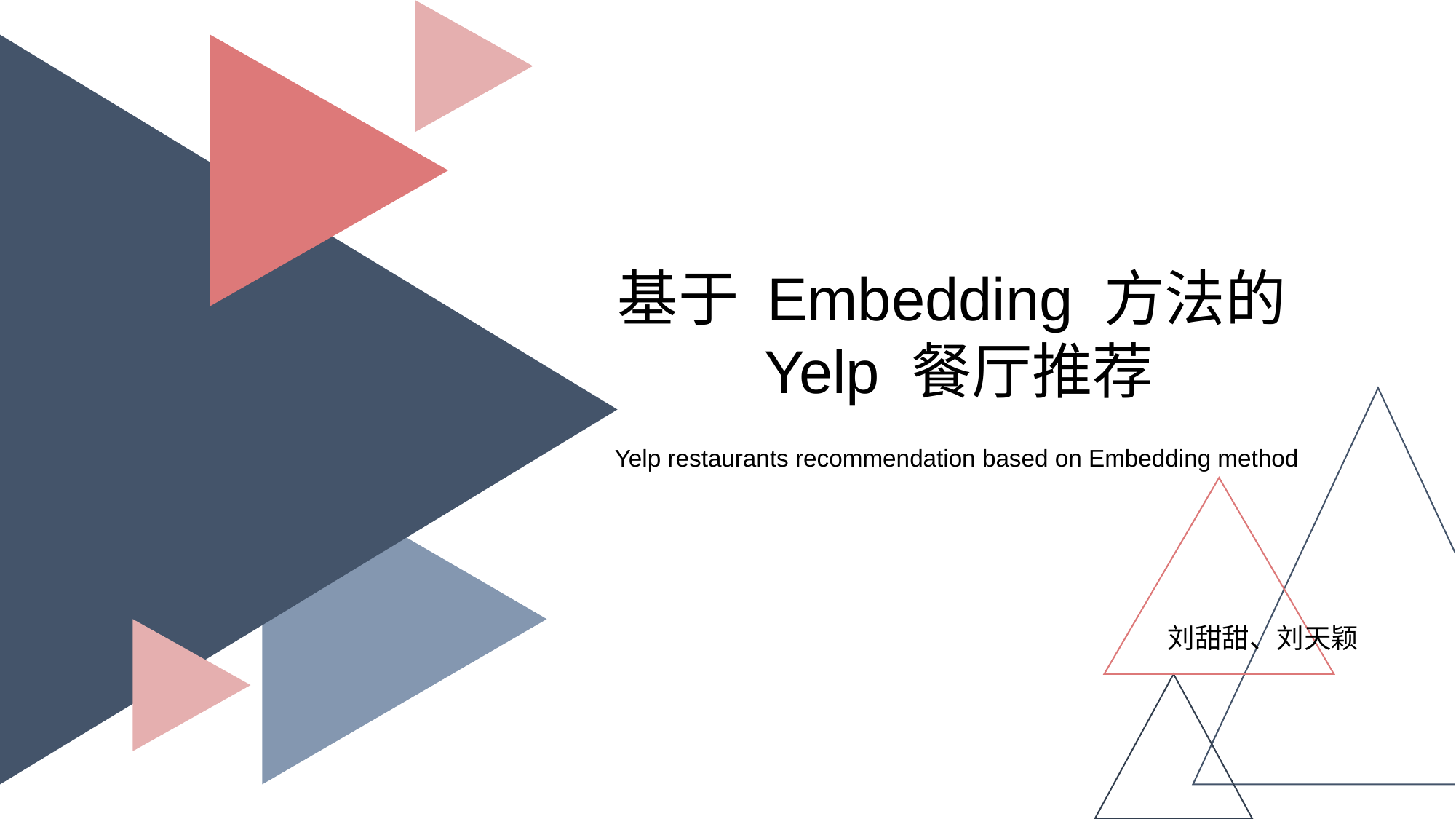

基于 Embedding 方法的
Yelp 餐厅推荐
Yelp restaurants recommendation based on Embedding method
刘甜甜、刘天颖